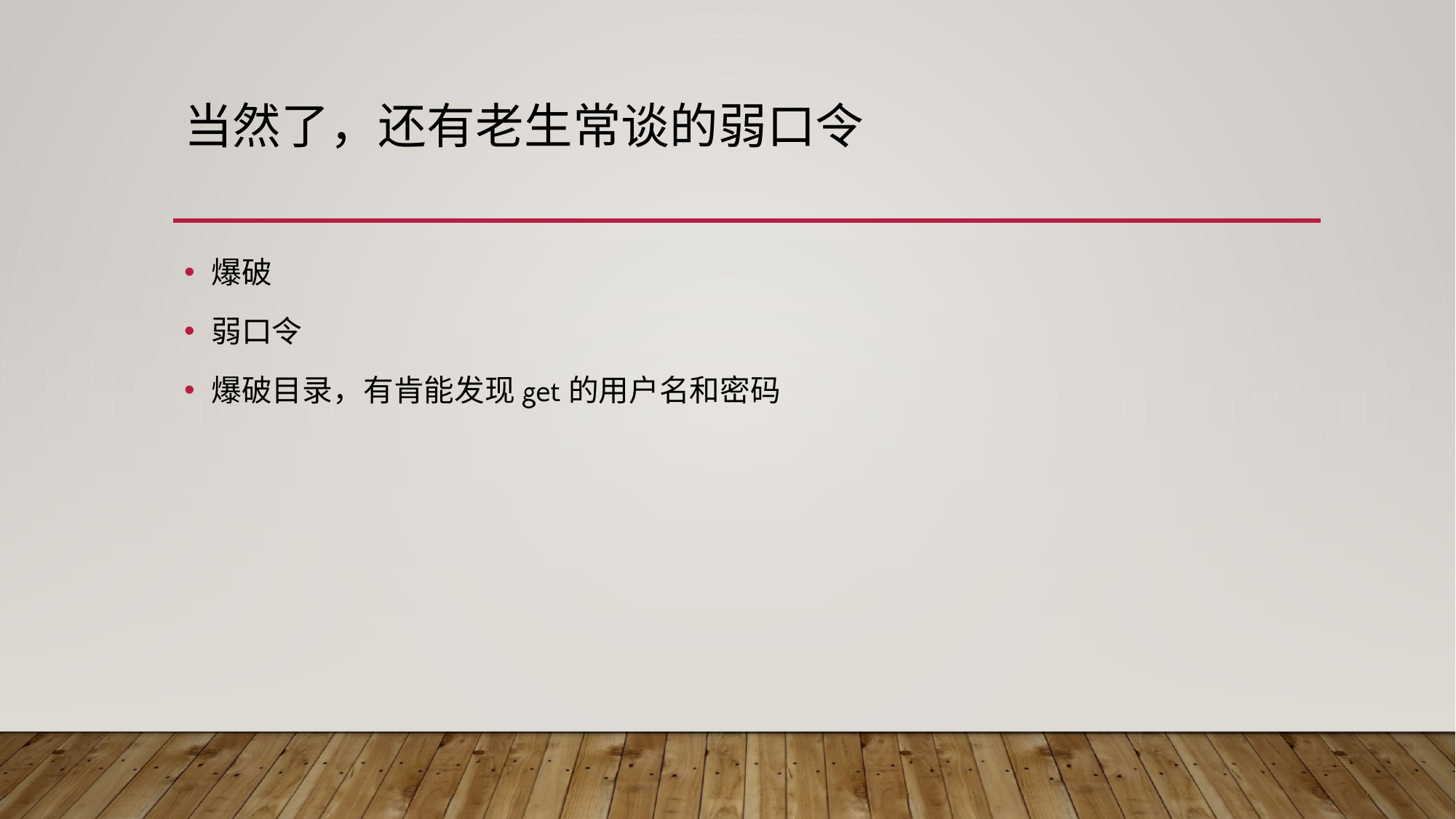

# 当然了，还有老生常谈的弱口令
爆破
弱口令
爆破目录，有肯能发现get的用户名和密码